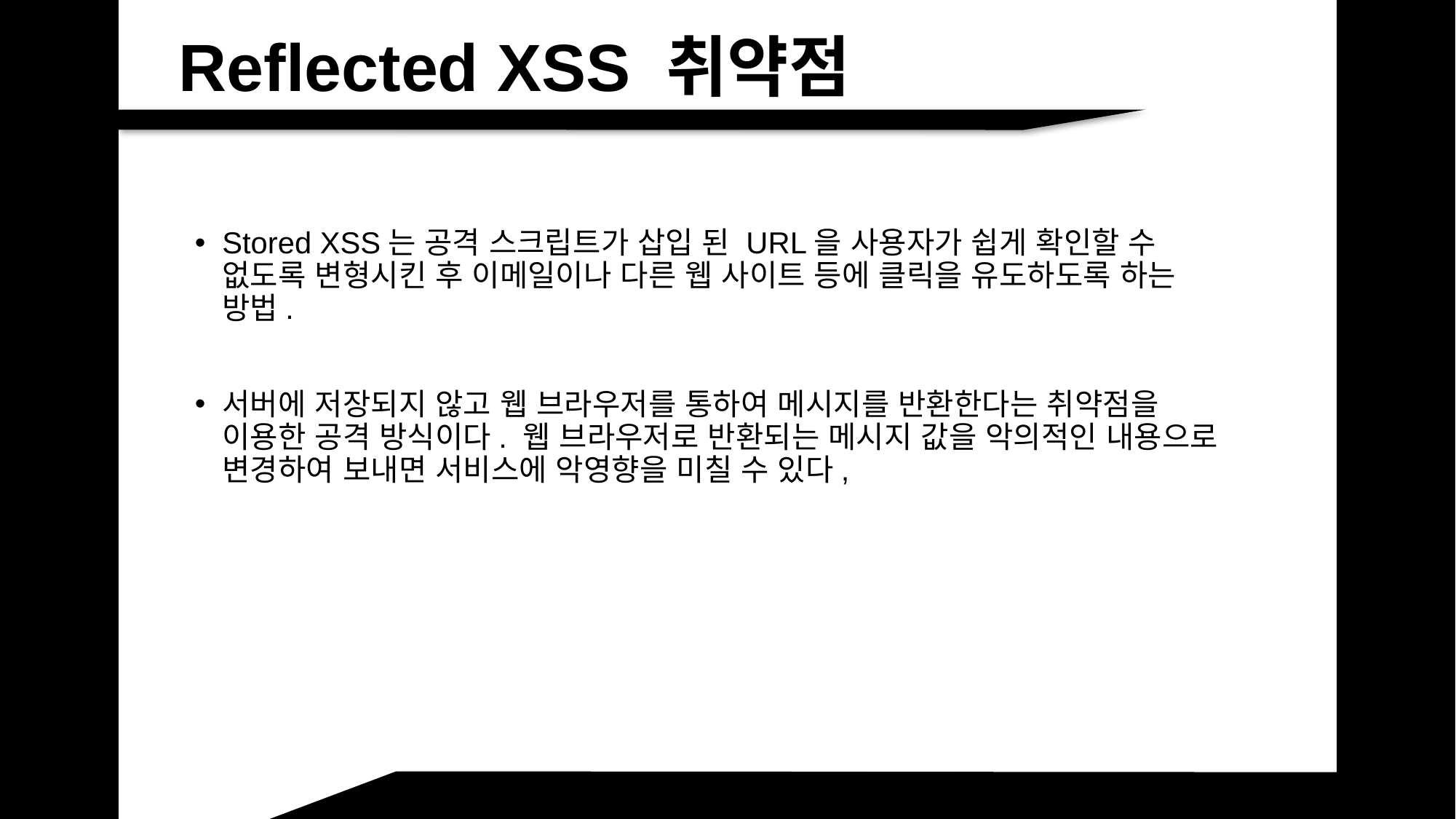

Reflected XSS 취약점

Stored XSS는 공격 스크립트가 삽입 된 URL을 사용자가 쉽게 확인할 수 없도록 변형시킨 후 이메일이나 다른 웹 사이트 등에 클릭을 유도하도록 하는 방법.

서버에 저장되지 않고 웹 브라우저를 통하여 메시지를 반환한다는 취약점을 이용한 공격 방식이다. 웹 브라우저로 반환되는 메시지 값을 악의적인 내용으로 변경하여 보내면 서비스에 악영향을 미칠 수 있다,